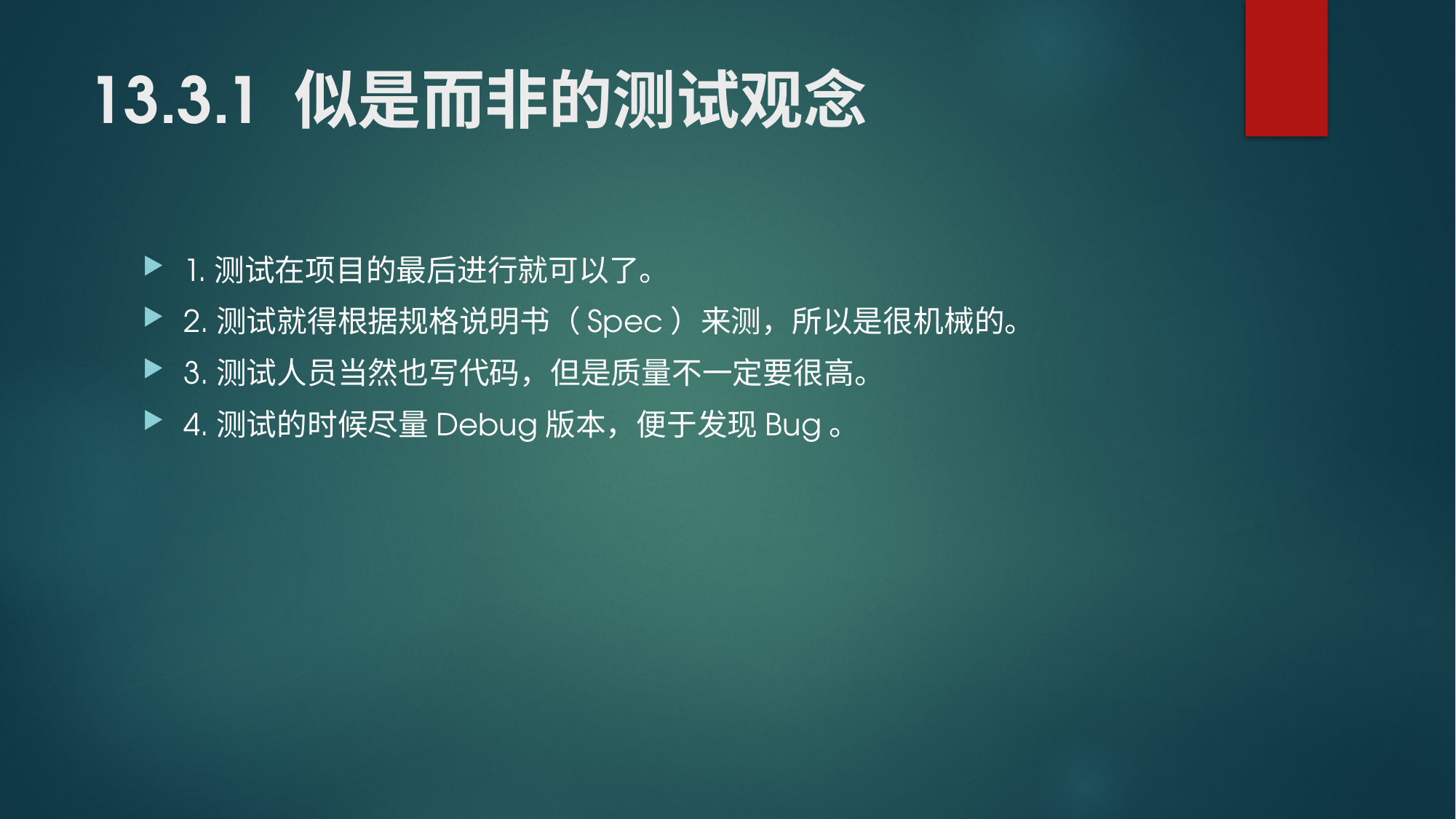

# 13.3.1 似是而非的测试观念
1.测试在项目的最后进行就可以了。
2.测试就得根据规格说明书（Spec）来测，所以是很机械的。
3.测试人员当然也写代码，但是质量不一定要很高。
4.测试的时候尽量Debug版本，便于发现Bug。